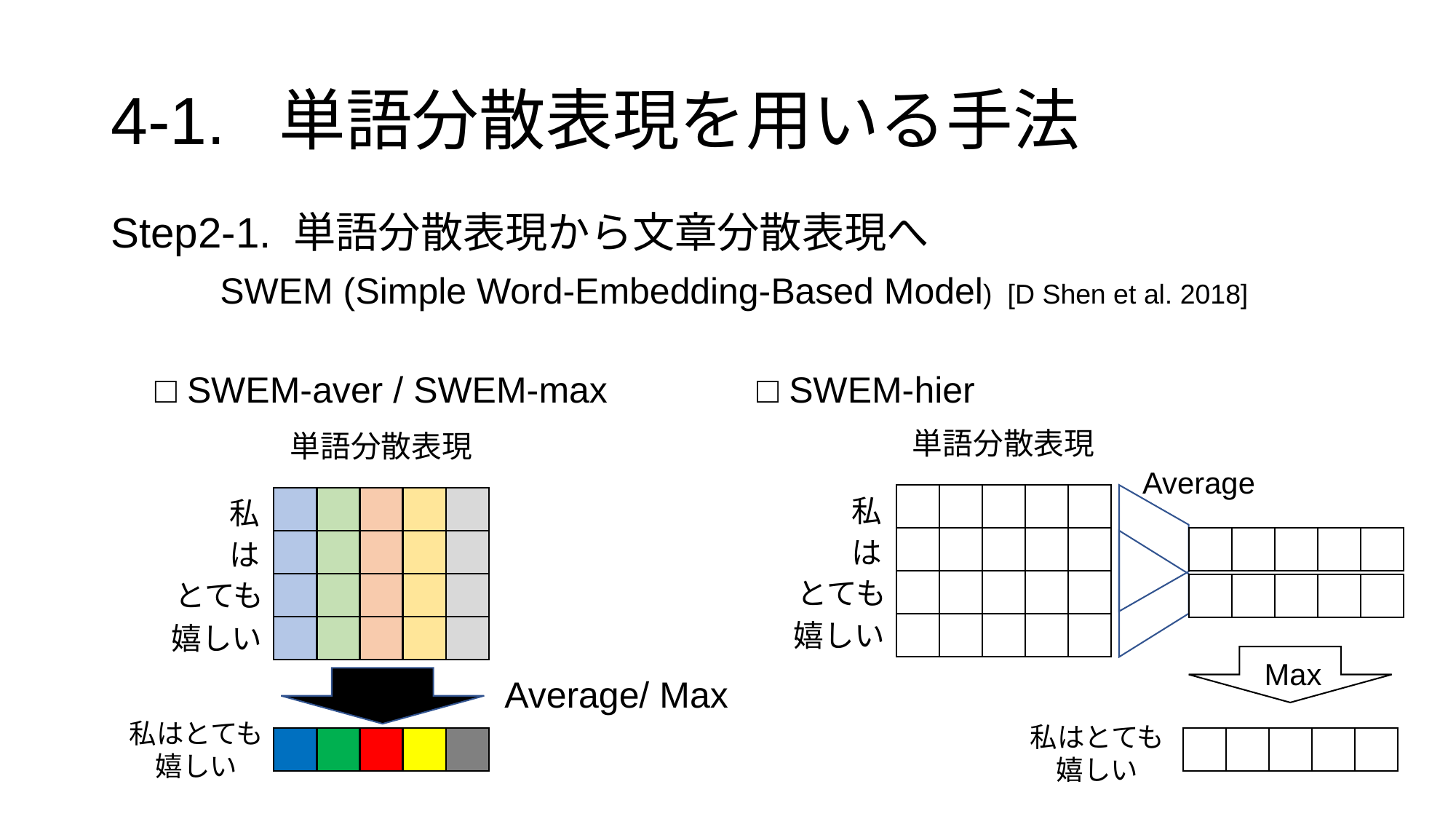

# 4-1.  単語分散表現を用いる手法
Step2-1. 単語分散表現から文章分散表現へ
	SWEM (Simple Word-Embedding-Based Model)  [D Shen et al. 2018]

□ SWEM-aver / SWEM-max
□ SWEM-hier
単語分散表現
単語分散表現
Average

私

は

とても

嬉しい

Max

私
は

とても

嬉しい

Average/ Max

私はとても
嬉しい
私はとても
嬉しい